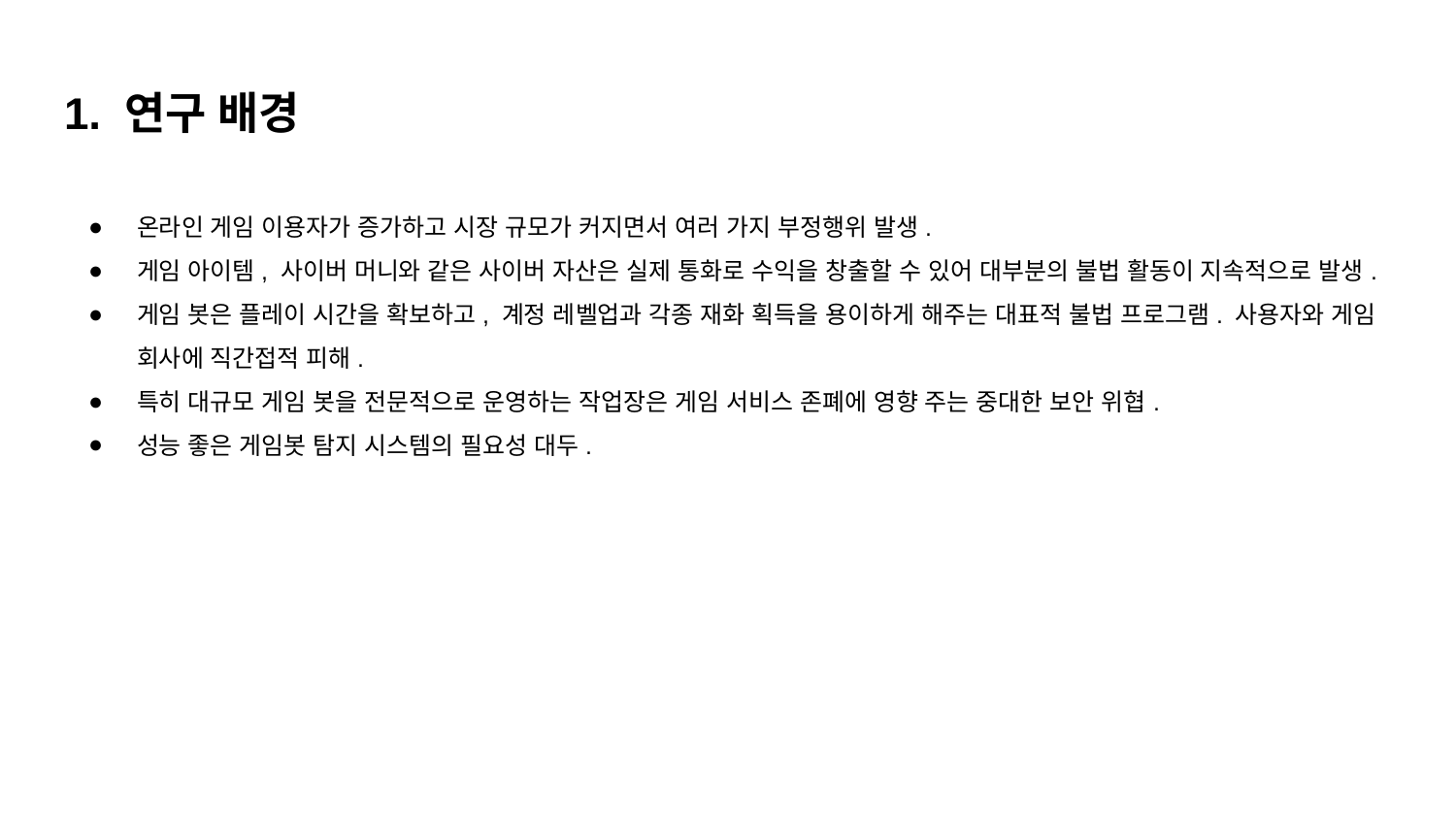

# 1. 연구 배경

온라인 게임 이용자가 증가하고 시장 규모가 커지면서 여러 가지 부정행위 발생.
게임 아이템, 사이버 머니와 같은 사이버 자산은 실제 통화로 수익을 창출할 수 있어 대부분의 불법 활동이 지속적으로 발생.
게임 봇은 플레이 시간을 확보하고, 계정 레벨업과 각종 재화 획득을 용이하게 해주는 대표적 불법 프로그램. 사용자와 게임 회사에 직간접적 피해.
특히 대규모 게임 봇을 전문적으로 운영하는 작업장은 게임 서비스 존폐에 영향 주는 중대한 보안 위협.
성능 좋은 게임봇 탐지 시스템의 필요성 대두.